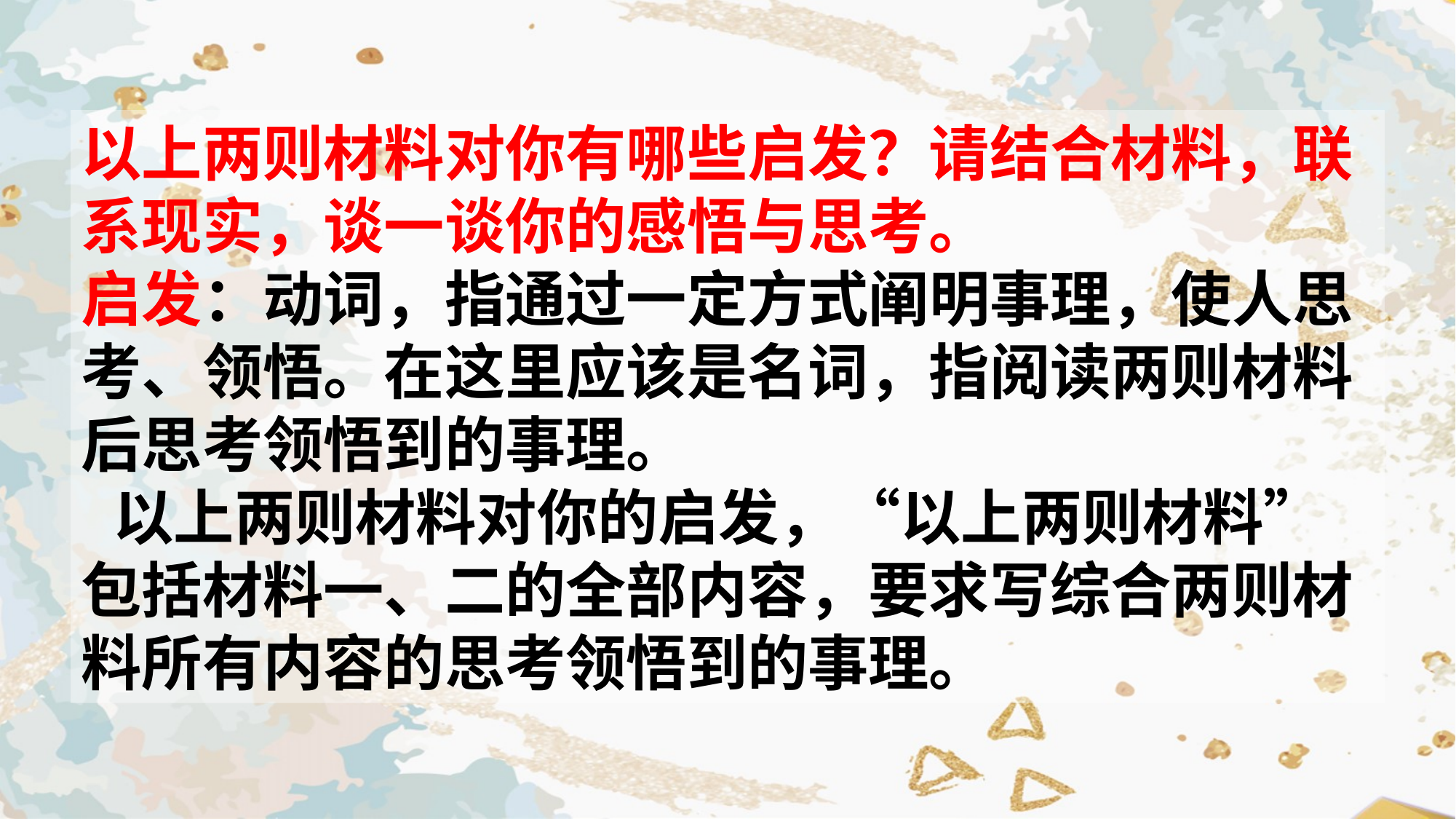

以上两则材料对你有哪些启发？请结合材料，联系现实，谈一谈你的感悟与思考。启发：动词，指通过一定方式阐明事理，使人思考、领悟。在这里应该是名词，指阅读两则材料后思考领悟到的事理。以上两则材料对你的启发，“以上两则材料”包括材料一、二的全部内容，要求写综合两则材料所有内容的思考领悟到的事理。